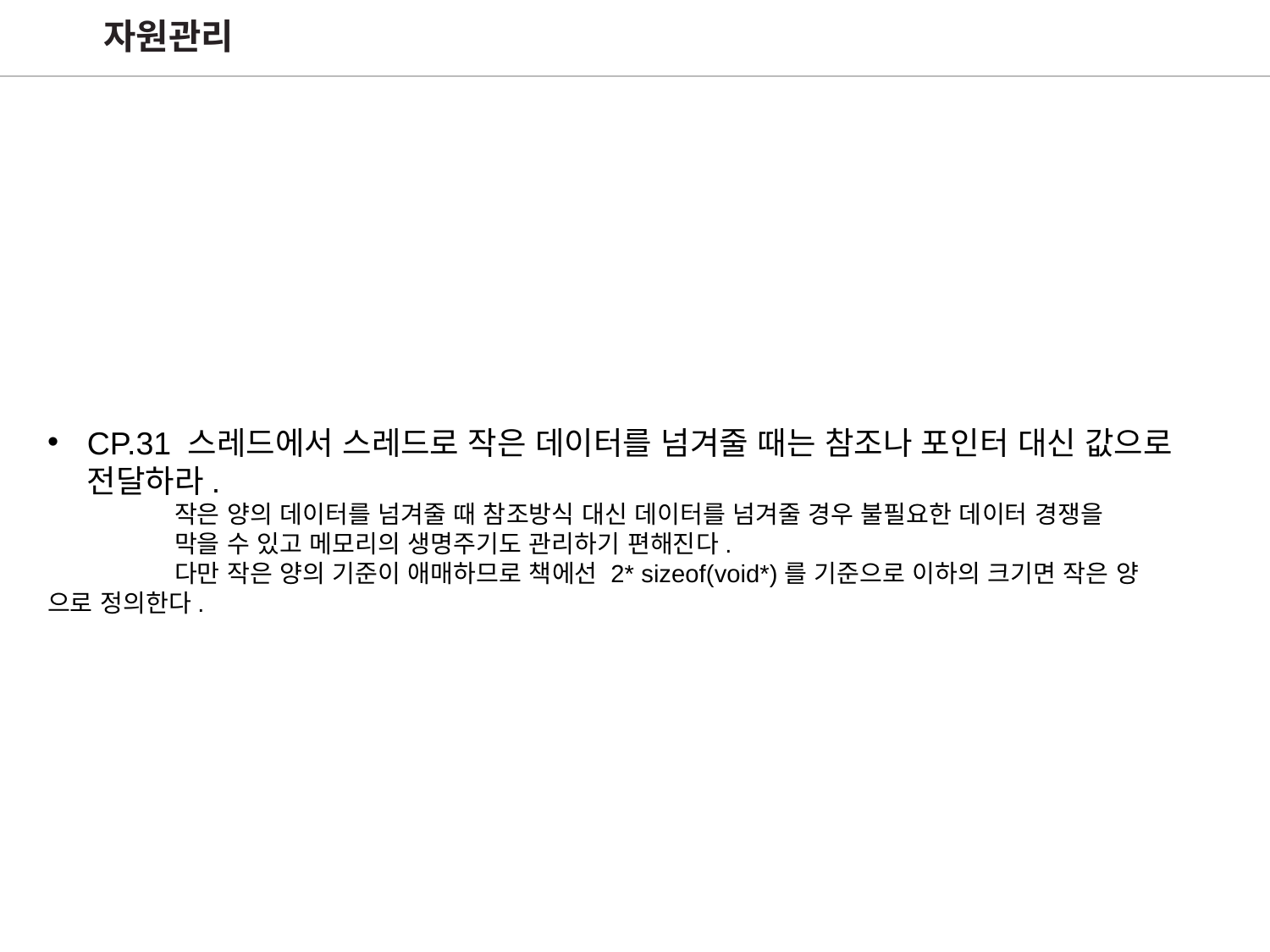

자원관리
CP.31 스레드에서 스레드로 작은 데이터를 넘겨줄 때는 참조나 포인터 대신 값으로 전달하라.
	작은 양의 데이터를 넘겨줄 때 참조방식 대신 데이터를 넘겨줄 경우 불필요한 데이터 경쟁을
	막을 수 있고 메모리의 생명주기도 관리하기 편해진다.
	다만 작은 양의 기준이 애매하므로 책에선 2* sizeof(void*)를 기준으로 이하의 크기면 작은 양	으로 정의한다.